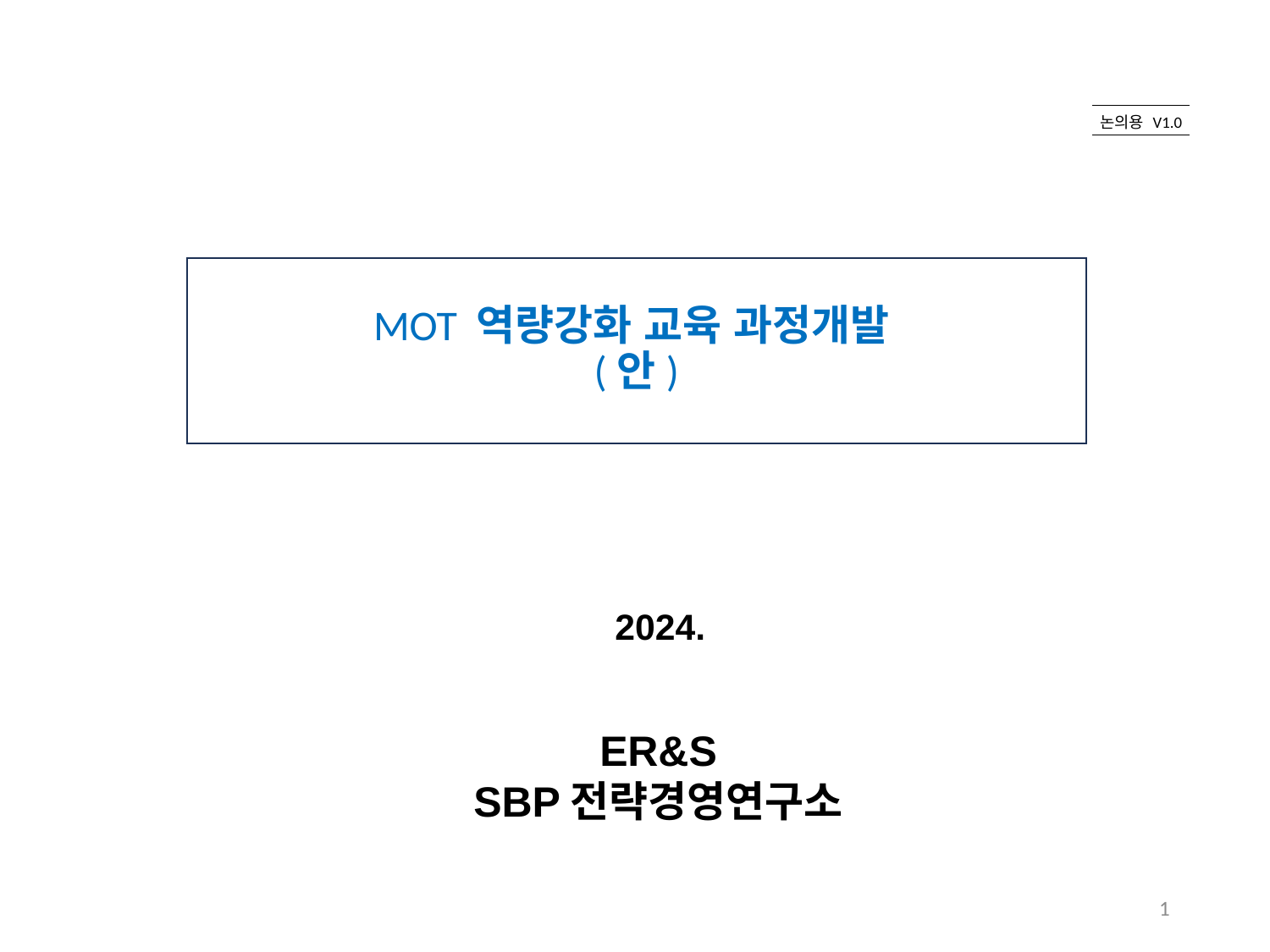

| 논의용 V1.0 |
| --- |

# MOT 역량강화 교육 과정개발(안)
2024.
ER&S
SBP전략경영연구소
1